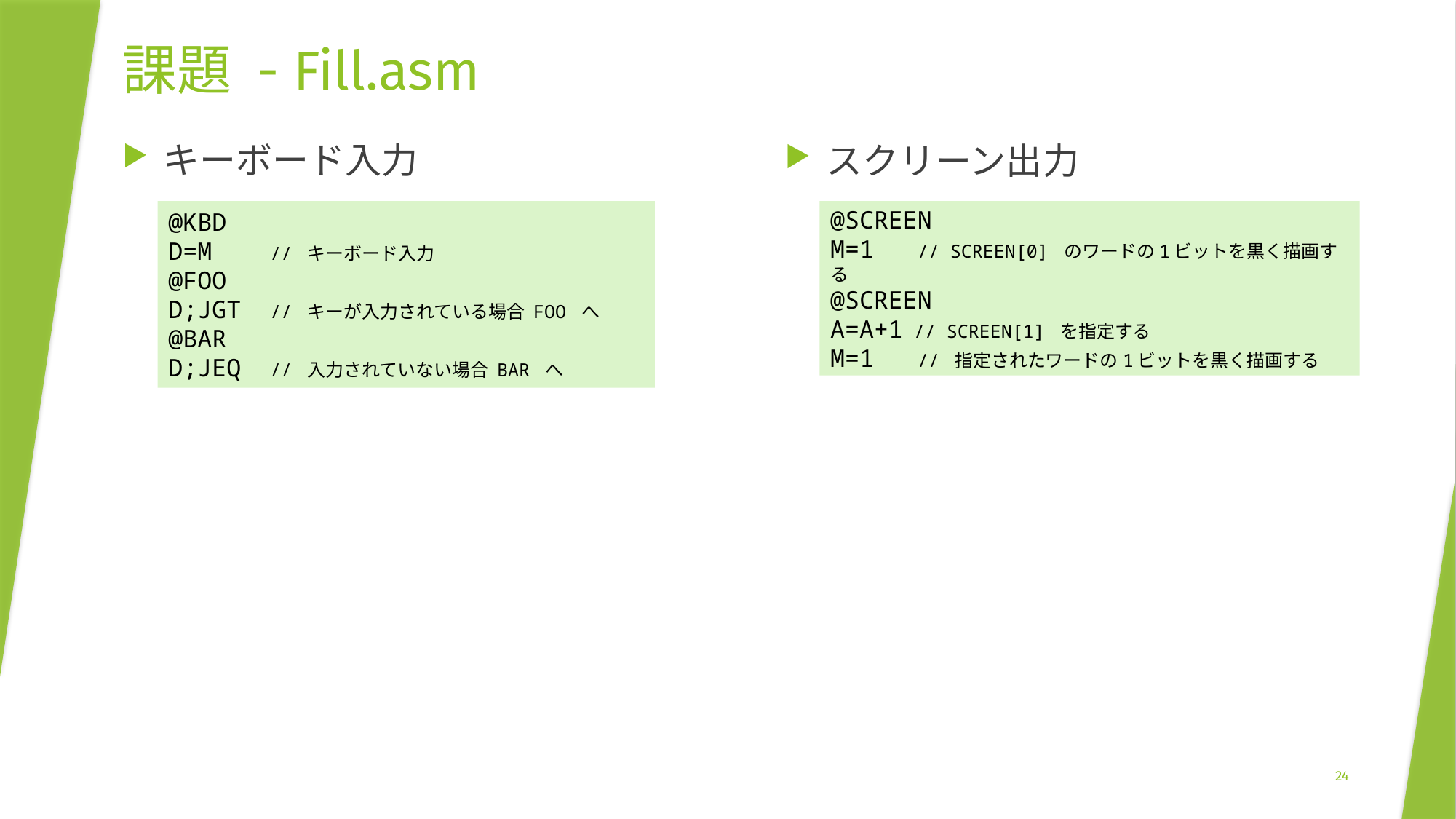

# 課題 - Fill.asm
キーボード入力
スクリーン出力
@KBD
D=M    // キーボード入力
@FOO
D;JGT  // キーが入力されている場合 FOO へ
@BAR
D;JEQ  // 入力されていない場合 BAR へ
@SCREEN
M=1    // SCREEN[0] のワードの1ビットを黒く描画する
@SCREEN
A=A+1 // SCREEN[1] を指定する
M=1    // 指定されたワードの1ビットを黒く描画する

24